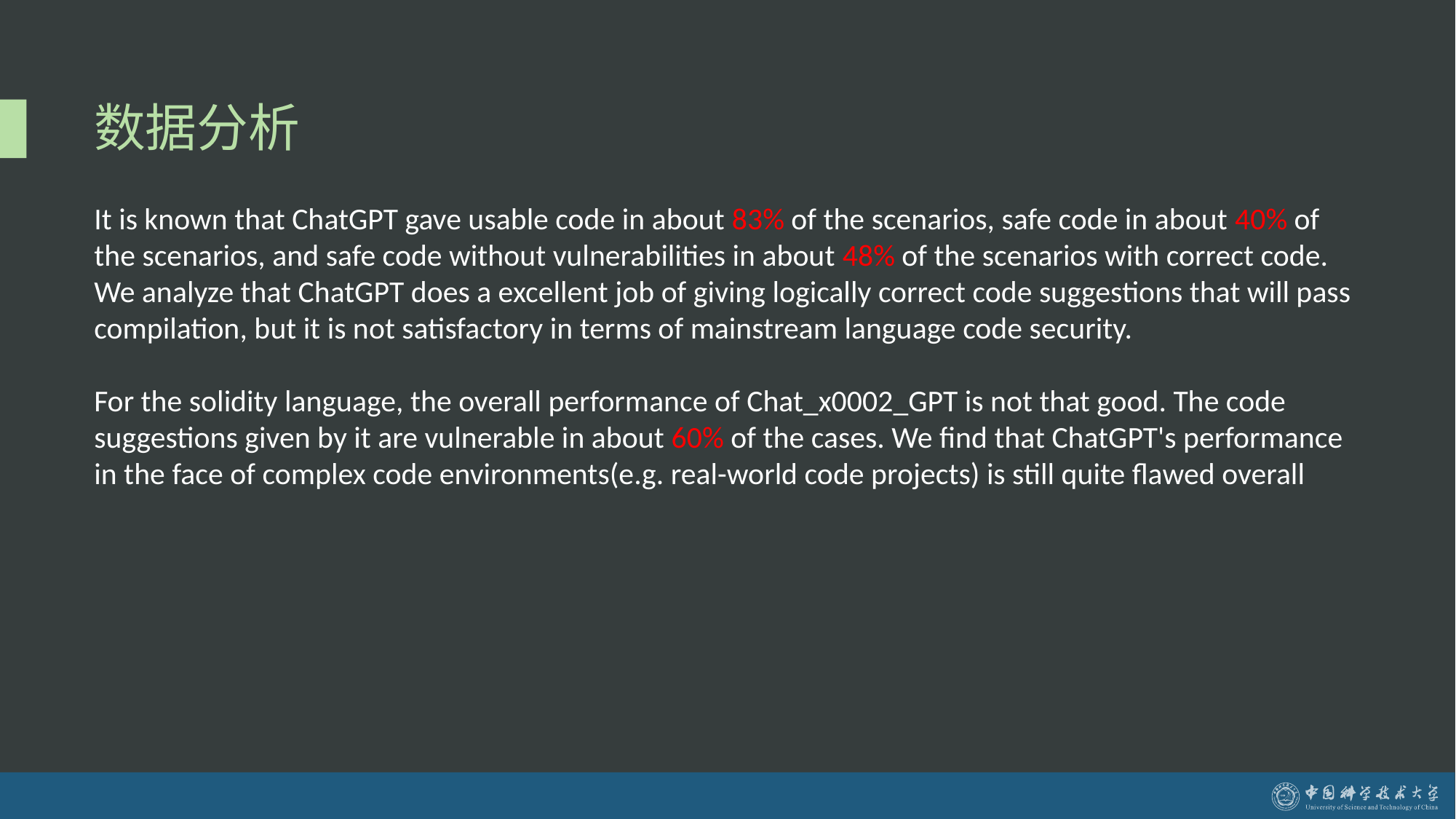

# 数据分析
It is known that ChatGPT gave usable code in about 83% of the scenarios, safe code in about 40% of the scenarios, and safe code without vulnerabilities in about 48% of the scenarios with correct code. We analyze that ChatGPT does a excellent job of giving logically correct code suggestions that will pass
compilation, but it is not satisfactory in terms of mainstream language code security.

For the solidity language, the overall performance of Chat_x0002_GPT is not that good. The code suggestions given by it are vulnerable in about 60% of the cases. We find that ChatGPT's performance in the face of complex code environments(e.g. real-world code projects) is still quite flawed overall